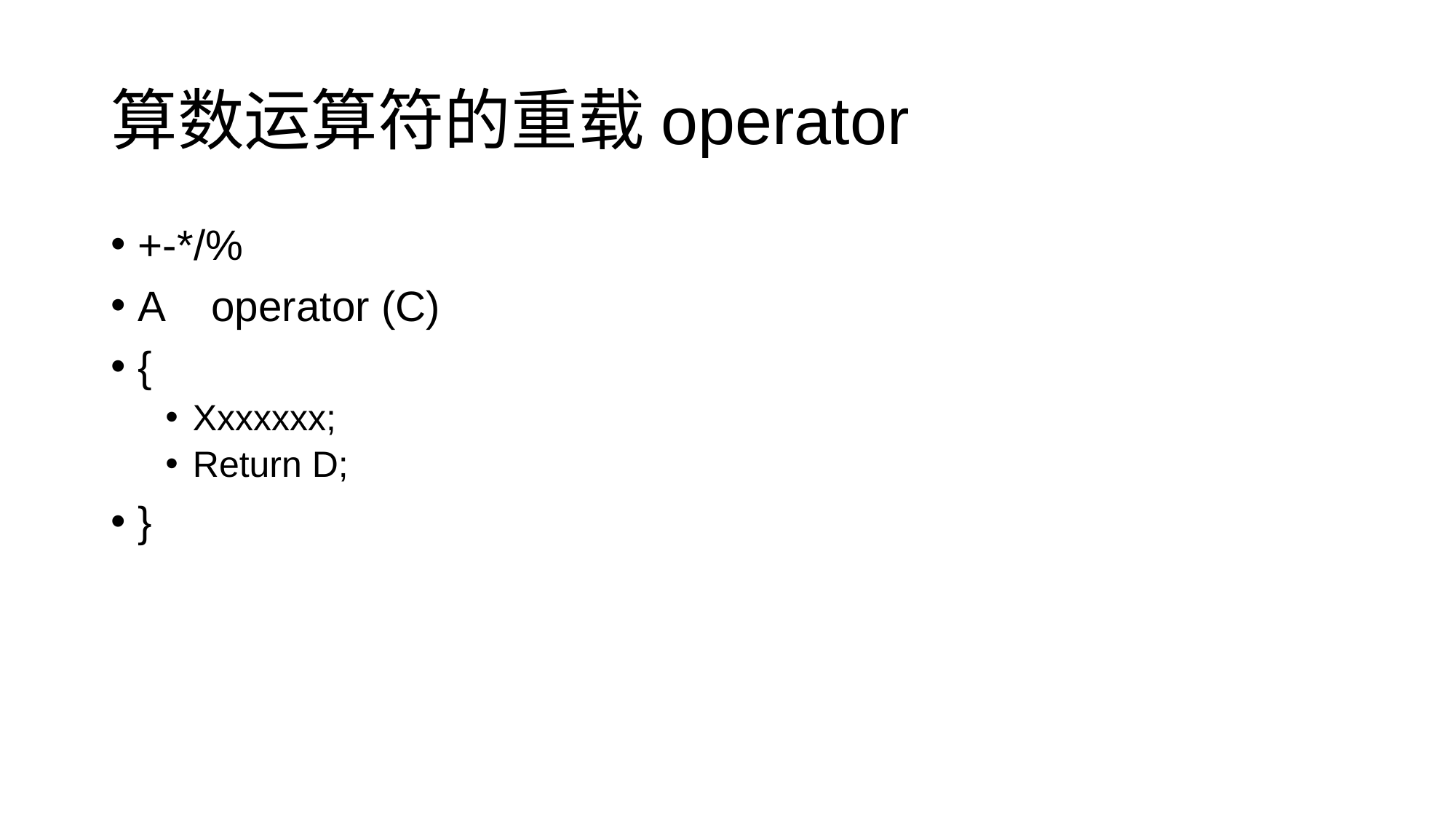

# 算数运算符的重载operator
+-*/%
A    operator (C)
{
Xxxxxxx;
Return D;
}